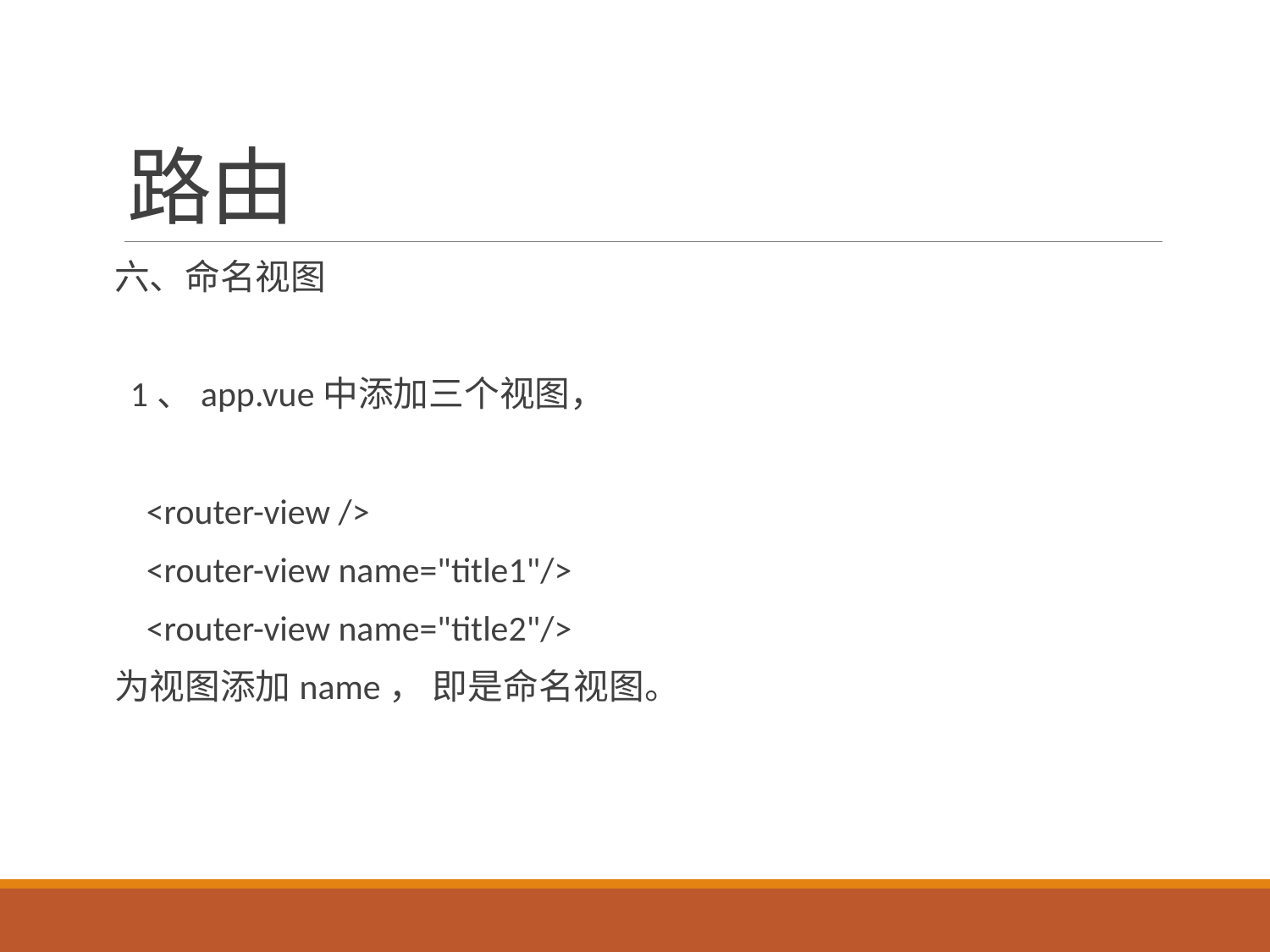

# 路由
六、命名视图

  1、app.vue中添加三个视图，

    <router-view />
    <router-view name="title1"/>
    <router-view name="title2"/>
为视图添加name， 即是命名视图。